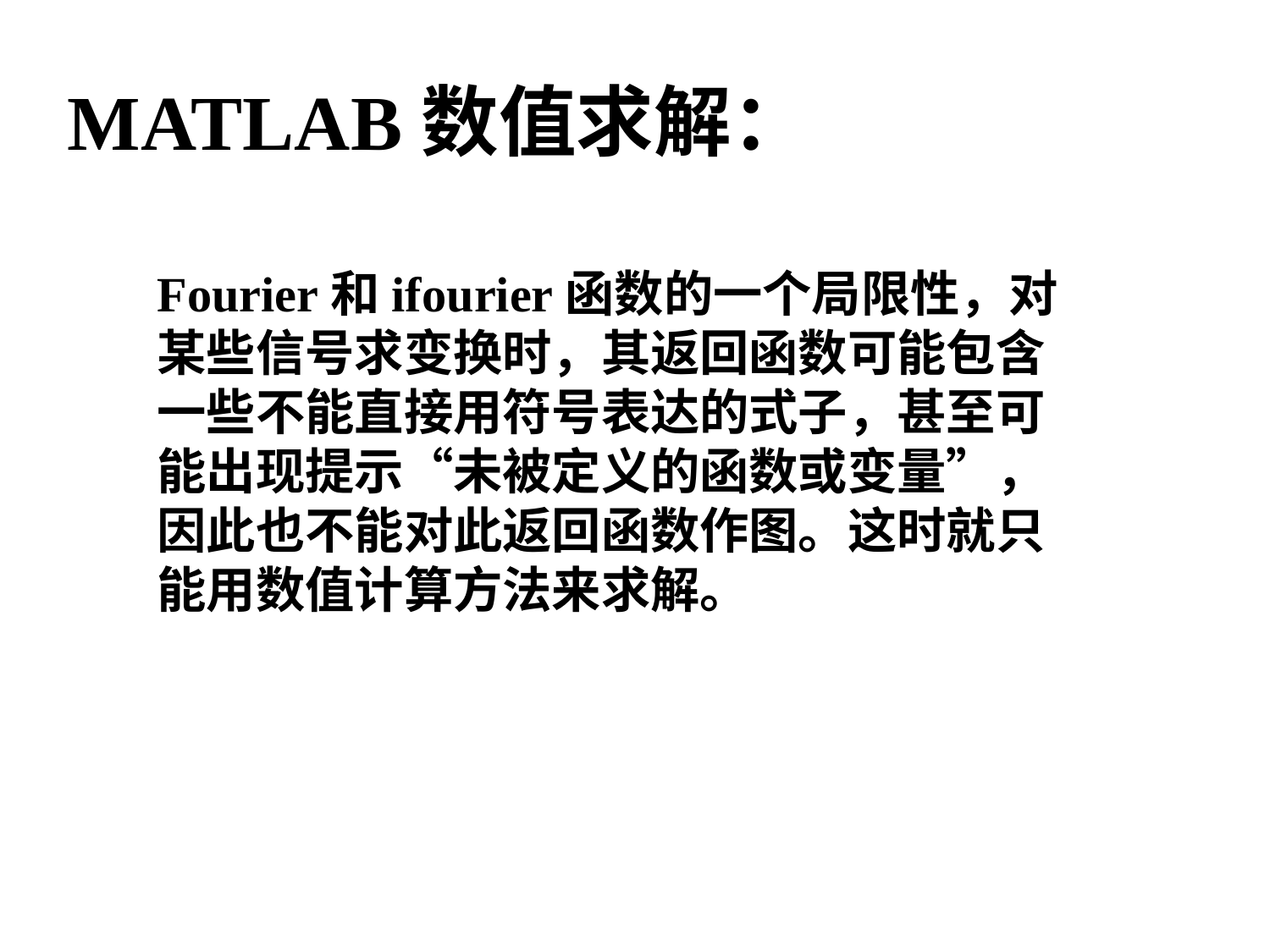

MATLAB数值求解：
Fourier和ifourier函数的一个局限性，对某些信号求变换时，其返回函数可能包含一些不能直接用符号表达的式子，甚至可能出现提示“未被定义的函数或变量”，因此也不能对此返回函数作图。这时就只能用数值计算方法来求解。